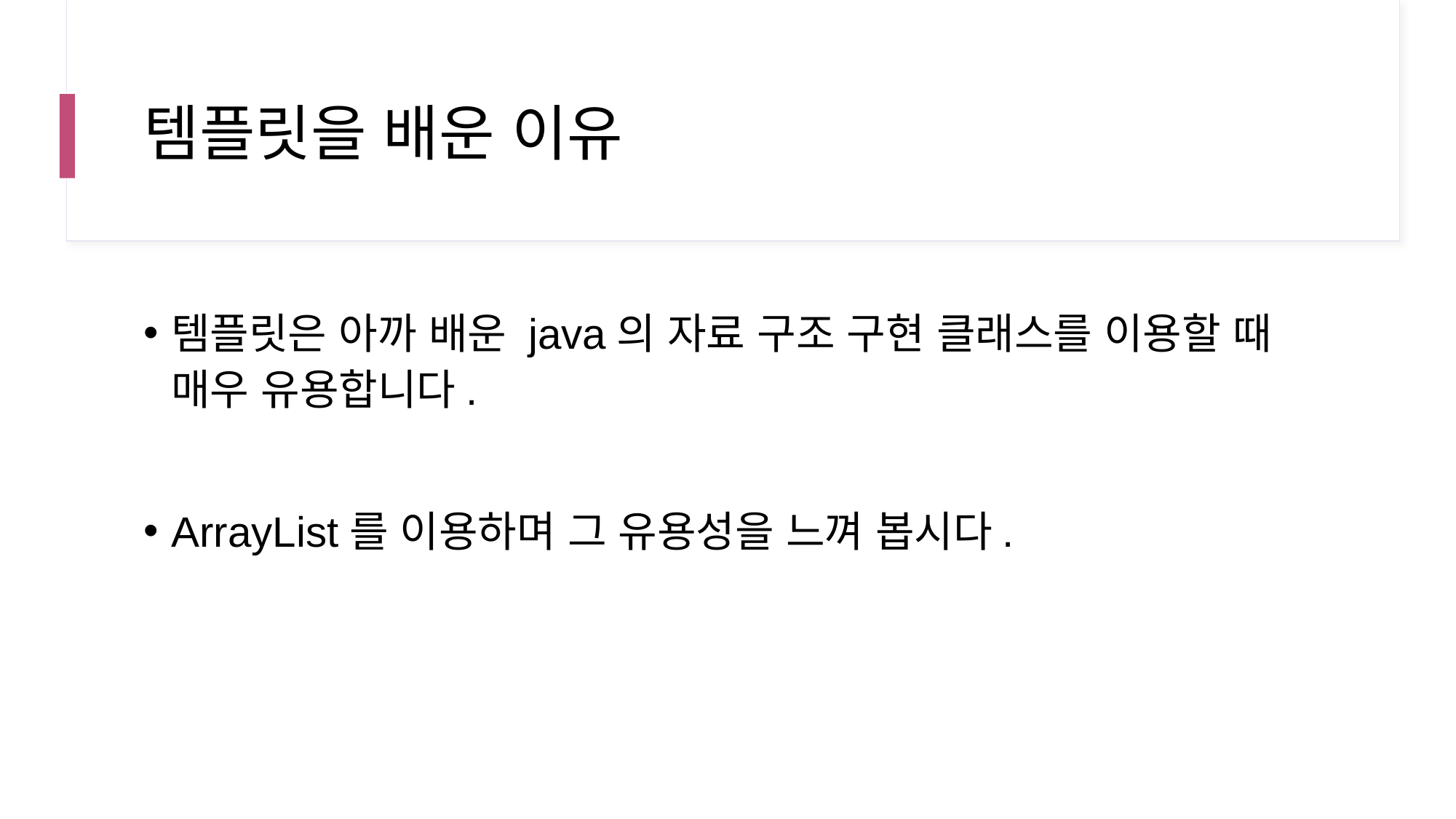

# 템플릿을 배운 이유
템플릿은 아까 배운 java의 자료 구조 구현 클래스를 이용할 때 매우 유용합니다.

ArrayList를 이용하며 그 유용성을 느껴 봅시다.